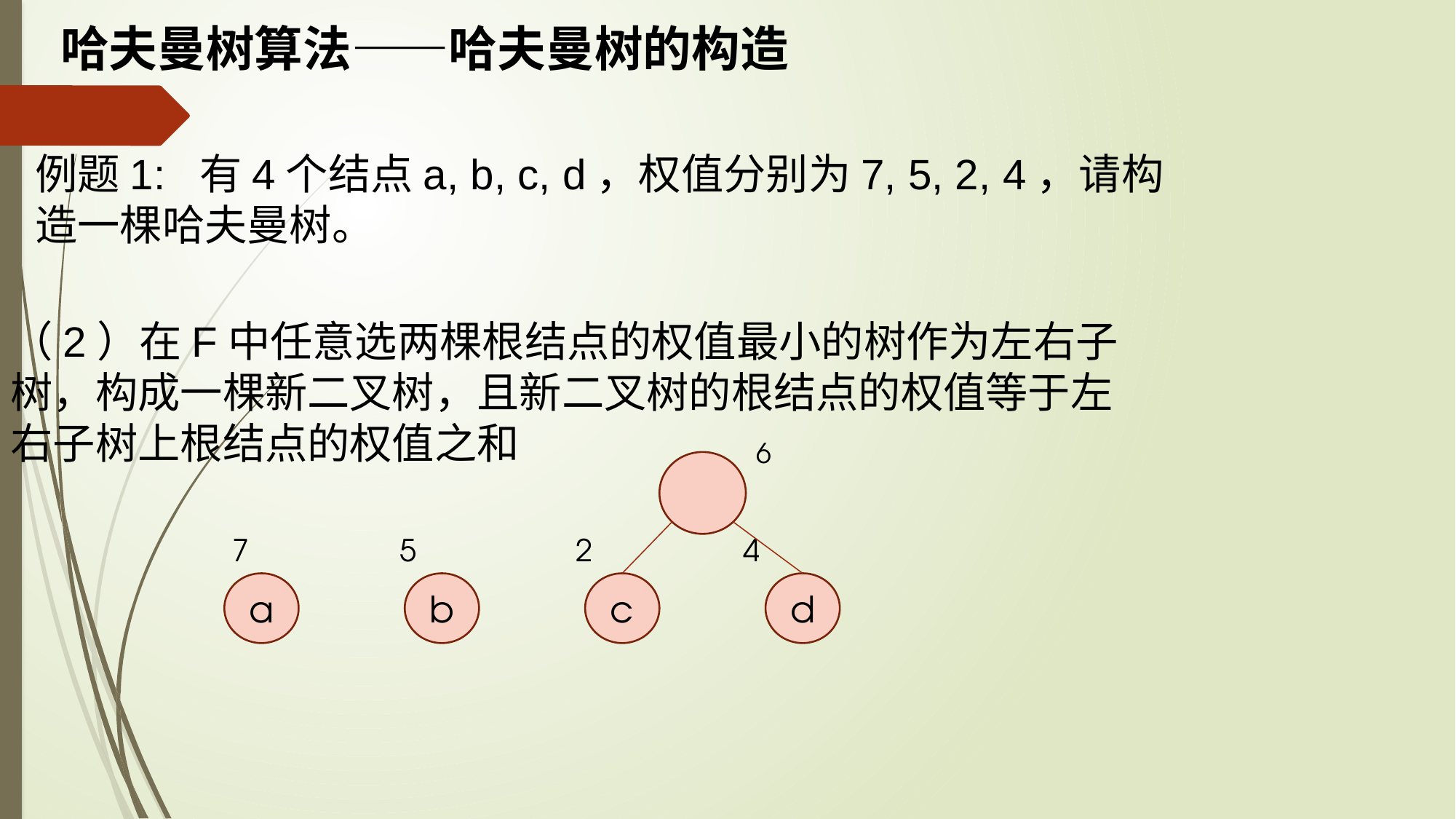

# 哈夫曼树算法——哈夫曼树的构造
例题1:  有4个结点a, b, c, d，权值分别为7, 5, 2, 4，请构造一棵哈夫曼树。
（2）在F中任意选两棵根结点的权值最小的树作为左右子树，构成一棵新二叉树，且新二叉树的根结点的权值等于左右子树上根结点的权值之和
6

      7                  5                   2                  4
a
b
c
d